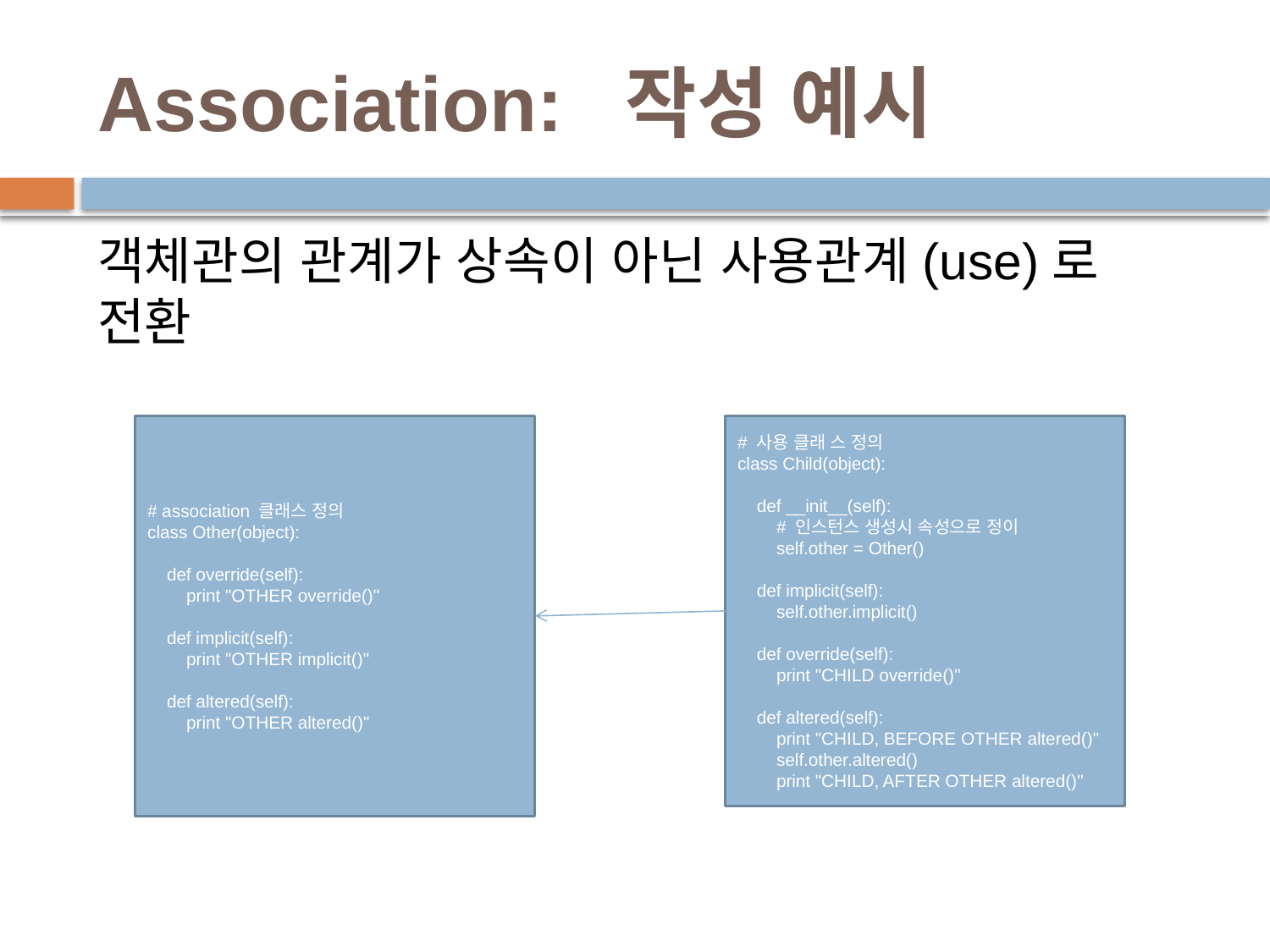

# Association:  작성 예시
객체관의 관계가 상속이 아닌 사용관계(use)로 전환
# association 클래스 정의
class Other(object):

    def override(self):
        print "OTHER override()"

    def implicit(self):
        print "OTHER implicit()"

    def altered(self):
        print "OTHER altered()"
# 사용 클래 스 정의
class Child(object):

    def __init__(self):
        # 인스턴스 생성시 속성으로 정이
        self.other = Other()

    def implicit(self):
        self.other.implicit()

    def override(self):
        print "CHILD override()"

    def altered(self):
        print "CHILD, BEFORE OTHER altered()"
        self.other.altered()
        print "CHILD, AFTER OTHER altered()"